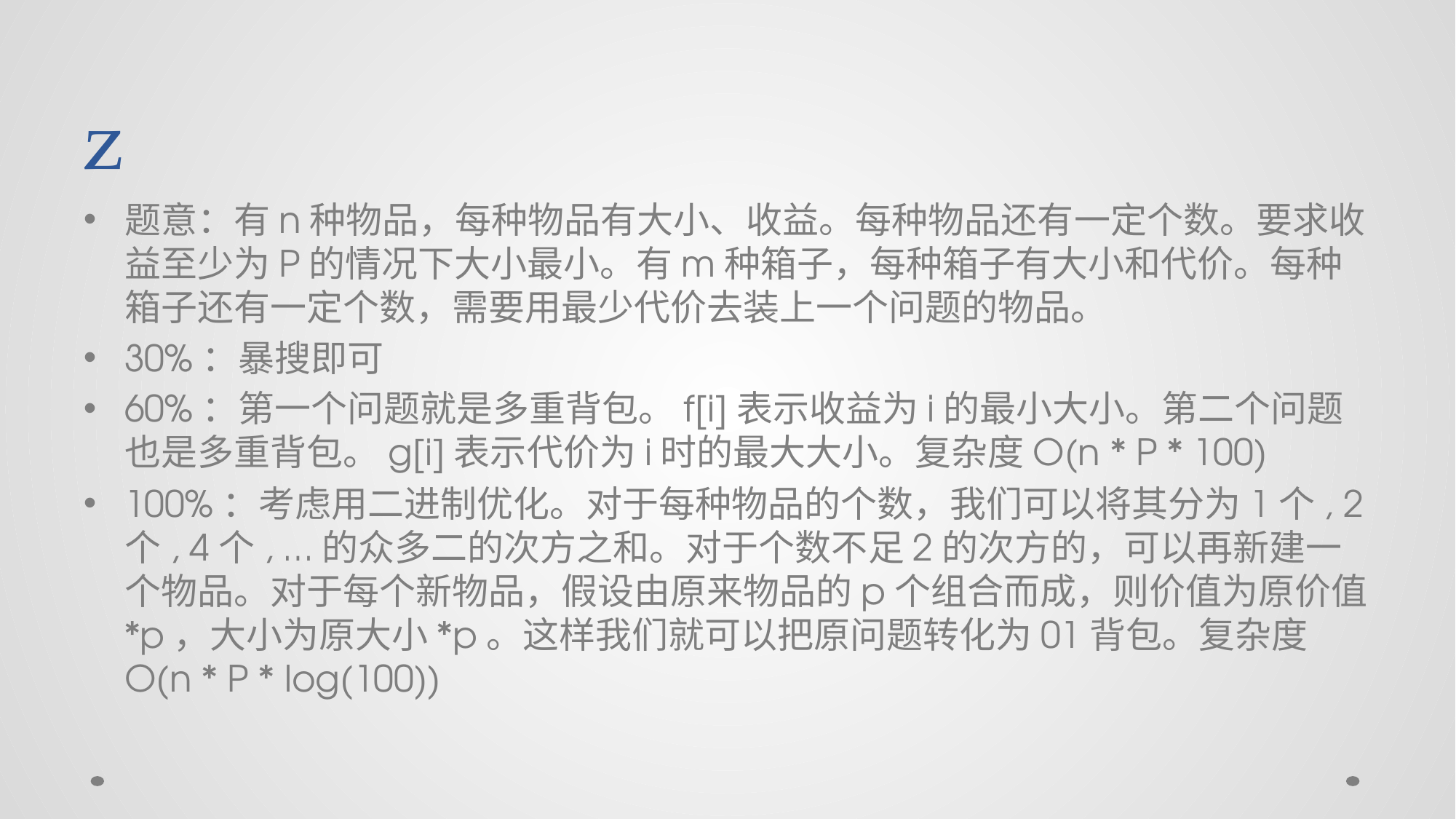

# z
题意：有n种物品，每种物品有大小、收益。每种物品还有一定个数。要求收益至少为P的情况下大小最小。有m种箱子，每种箱子有大小和代价。每种箱子还有一定个数，需要用最少代价去装上一个问题的物品。
30%：暴搜即可
60%：第一个问题就是多重背包。f[i]表示收益为i的最小大小。第二个问题也是多重背包。g[i]表示代价为i时的最大大小。复杂度O(n * P * 100)
100%：考虑用二进制优化。对于每种物品的个数，我们可以将其分为1个, 2个, 4个, …的众多二的次方之和。对于个数不足2的次方的，可以再新建一个物品。对于每个新物品，假设由原来物品的p个组合而成，则价值为原价值*p，大小为原大小*p。这样我们就可以把原问题转化为01背包。复杂度O(n * P * log(100))